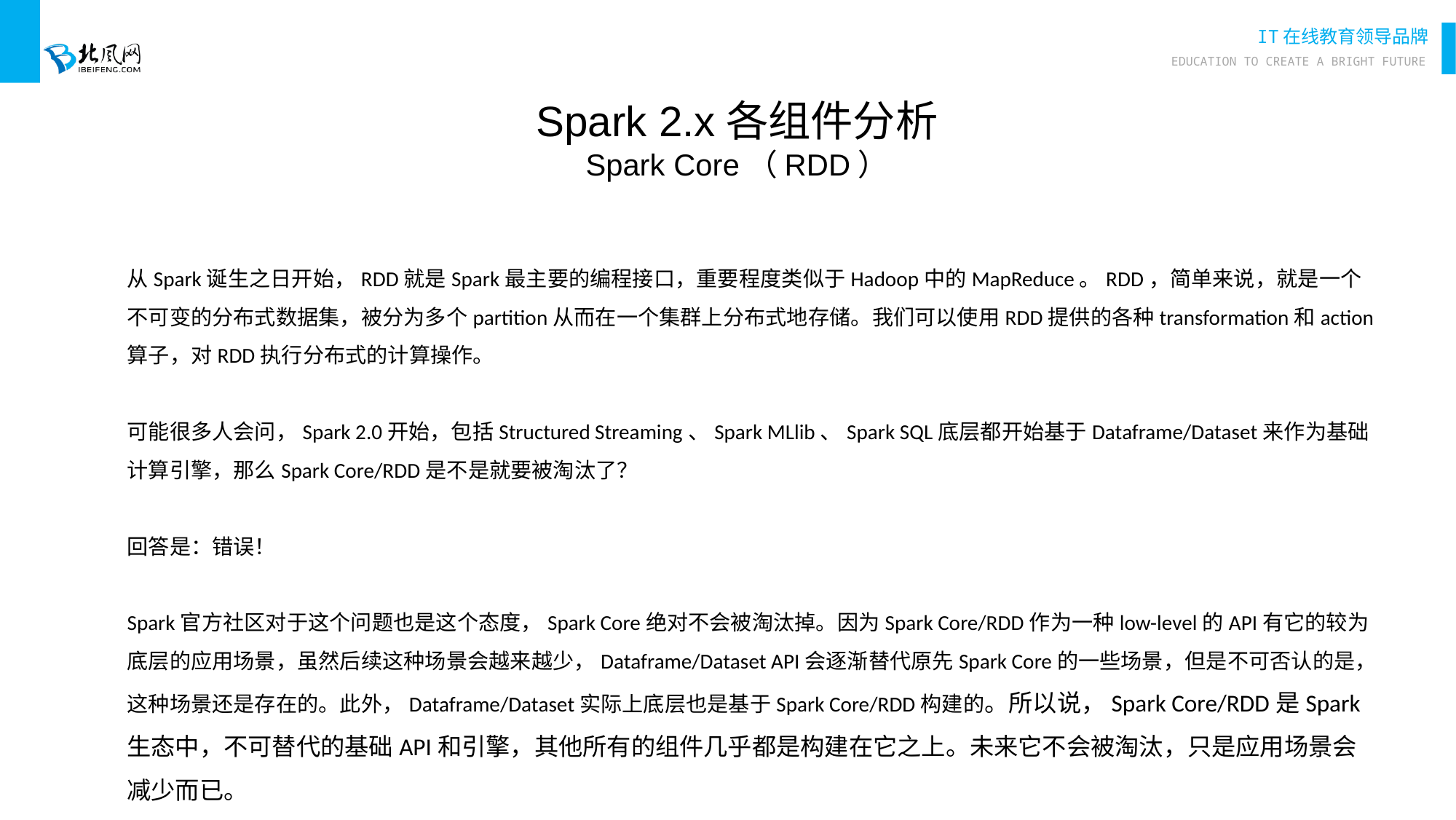

Spark 2.x各组件分析
Spark Core（RDD）
从Spark诞生之日开始，RDD就是Spark最主要的编程接口，重要程度类似于Hadoop中的MapReduce。RDD，简单来说，就是一个不可变的分布式数据集，被分为多个partition从而在一个集群上分布式地存储。我们可以使用RDD提供的各种transformation和action算子，对RDD执行分布式的计算操作。

可能很多人会问，Spark 2.0开始，包括Structured Streaming、Spark MLlib、Spark SQL底层都开始基于Dataframe/Dataset来作为基础计算引擎，那么Spark Core/RDD是不是就要被淘汰了？

回答是：错误！

Spark官方社区对于这个问题也是这个态度，Spark Core绝对不会被淘汰掉。因为Spark Core/RDD作为一种low-level的API有它的较为底层的应用场景，虽然后续这种场景会越来越少，Dataframe/Dataset API会逐渐替代原先Spark Core的一些场景，但是不可否认的是，这种场景还是存在的。此外，Dataframe/Dataset实际上底层也是基于Spark Core/RDD构建的。所以说，Spark Core/RDD是Spark生态中，不可替代的基础API和引擎，其他所有的组件几乎都是构建在它之上。未来它不会被淘汰，只是应用场景会减少而已。